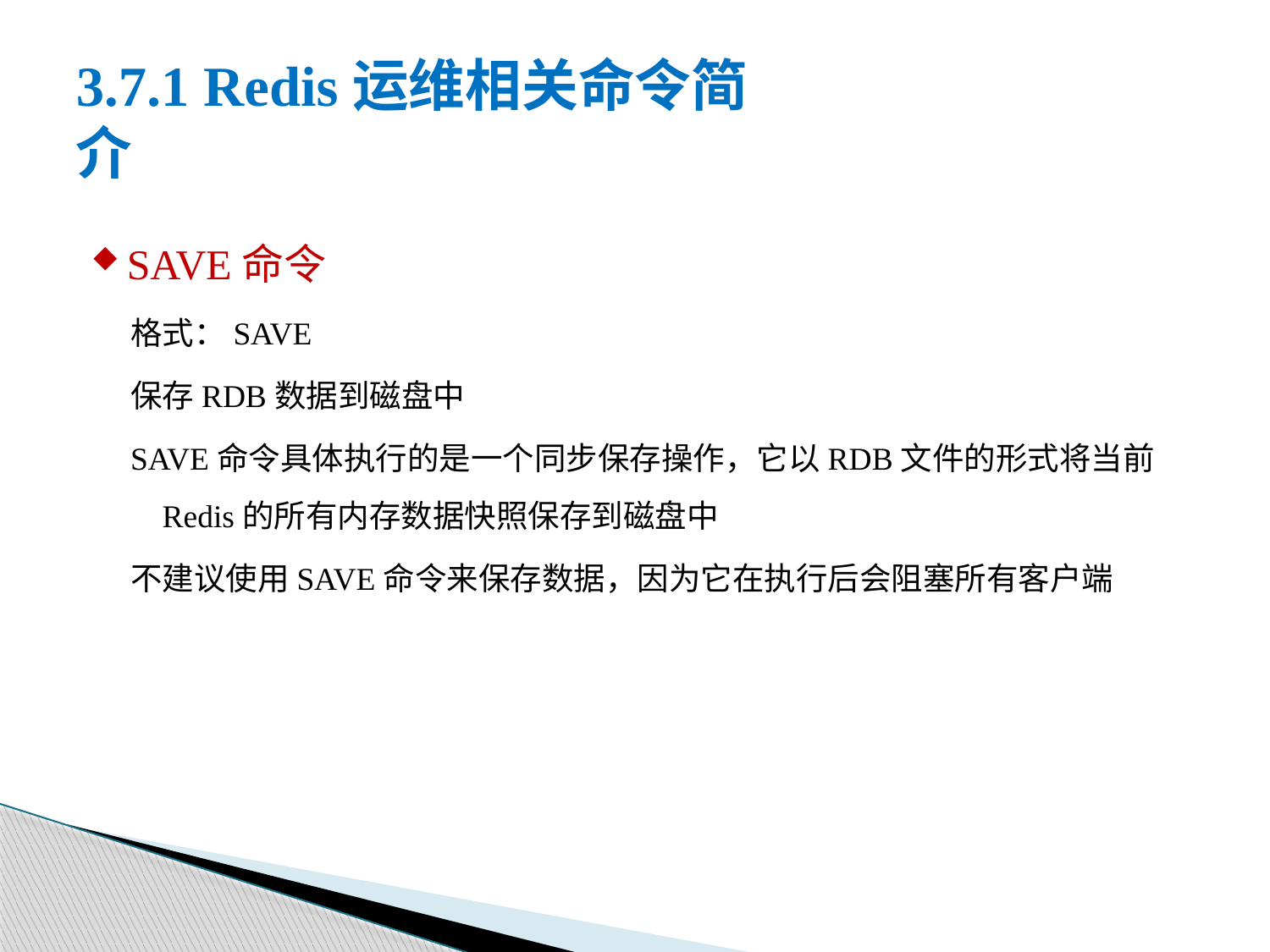

# 3.7.1 Redis运维相关命令简介
SAVE命令
格式：SAVE
保存RDB数据到磁盘中
SAVE命令具体执行的是一个同步保存操作，它以RDB文件的形式将当前Redis的所有内存数据快照保存到磁盘中
不建议使用SAVE命令来保存数据，因为它在执行后会阻塞所有客户端